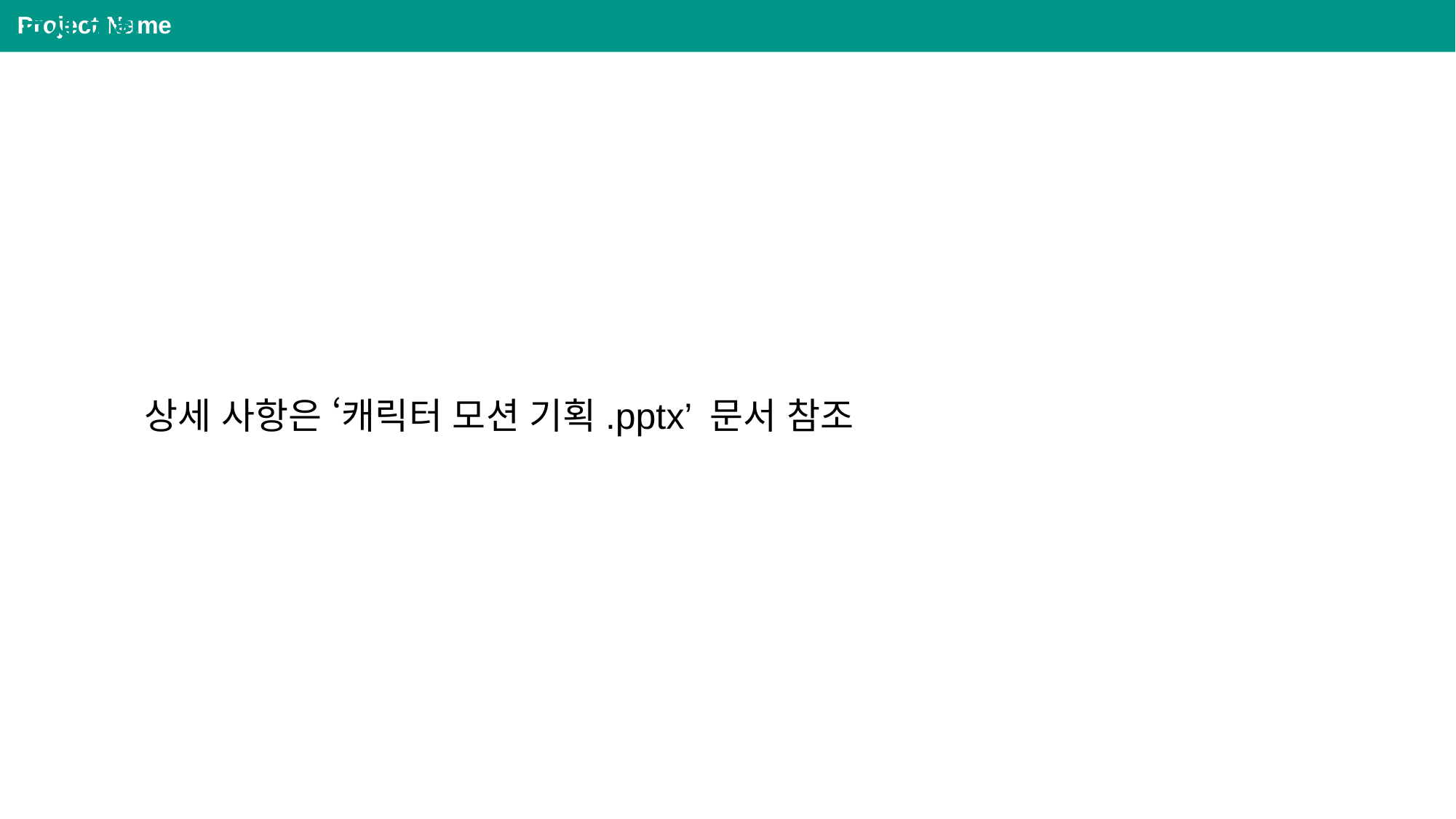

# 모션 기획
상세 사항은 ‘캐릭터 모션 기획.pptx’ 문서 참조